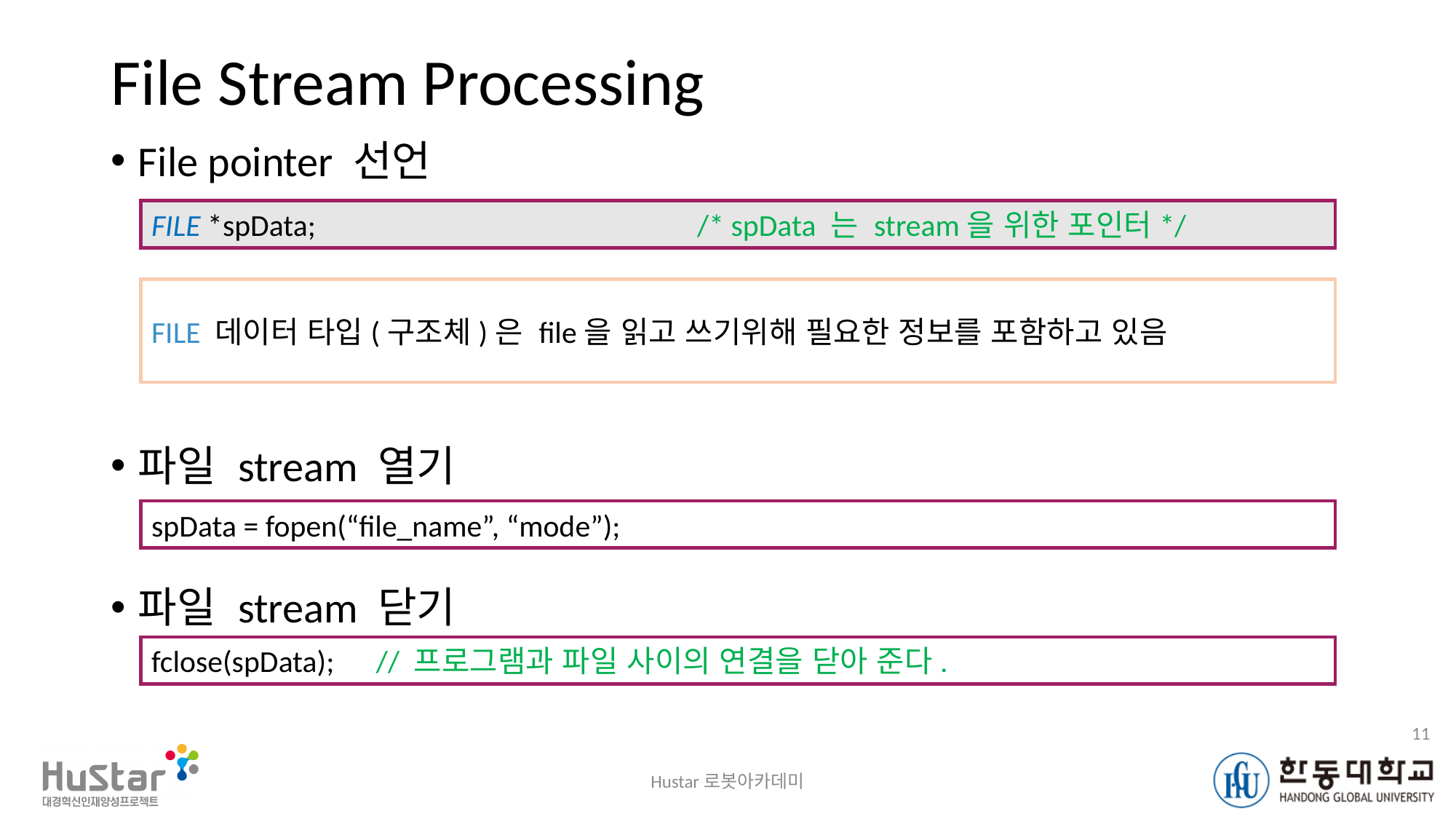

# File Stream Processing
File pointer 선언

파일 stream 열기

파일 stream 닫기
FILE *spData;	       			/* spData 는 stream을 위한 포인터*/
FILE 데이터 타입(구조체)은 file을 읽고 쓰기위해 필요한 정보를 포함하고 있음
spData = fopen(“file_name”, “mode”);
fclose(spData);      // 프로그램과 파일 사이의 연결을 닫아 준다.
11
Hustar로봇아카데미